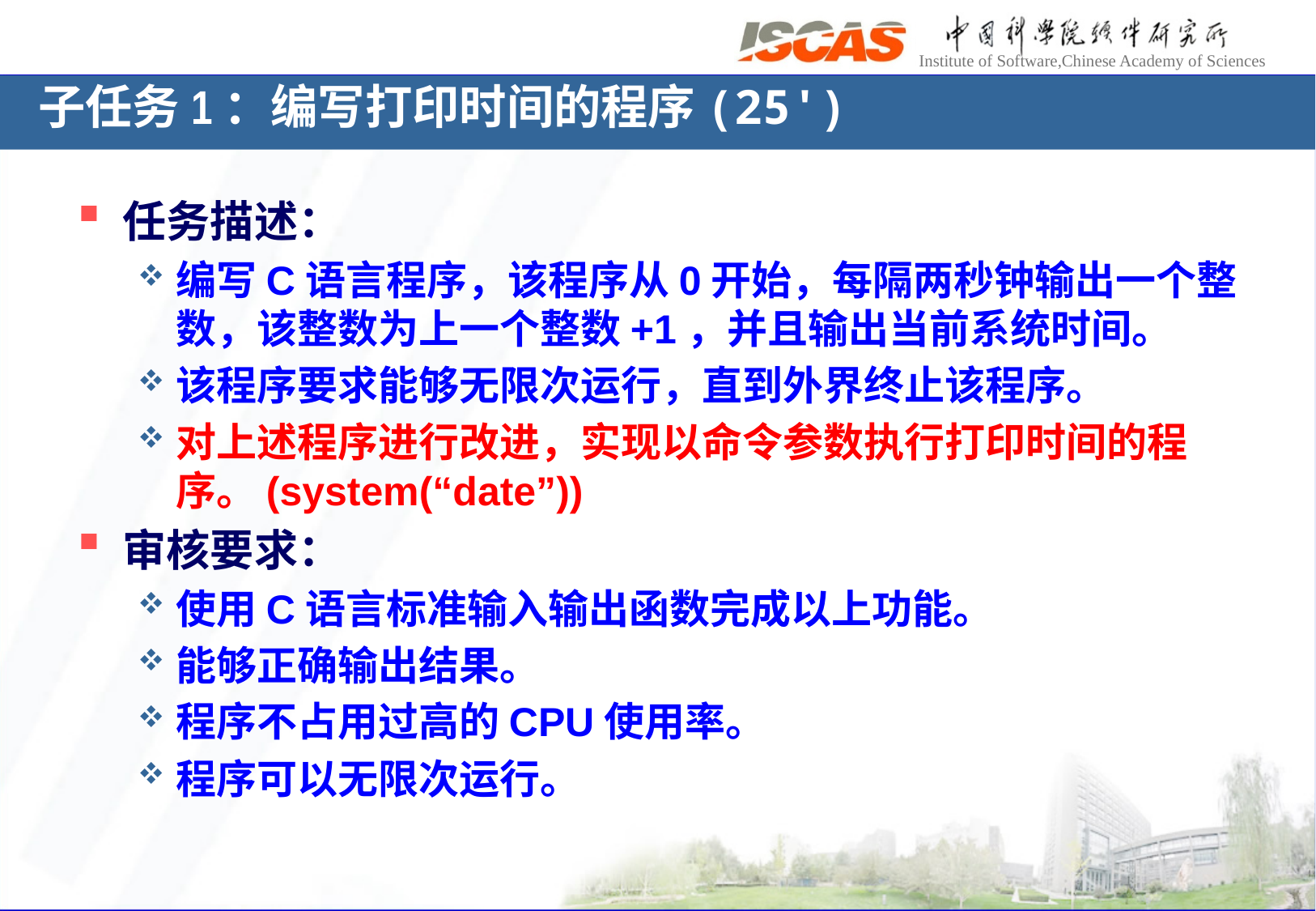

# 子任务1：编写打印时间的程序(25')
任务描述：
编写C语言程序，该程序从0开始，每隔两秒钟输出一个整数，该整数为上一个整数+1，并且输出当前系统时间。
该程序要求能够无限次运行，直到外界终止该程序。
对上述程序进行改进，实现以命令参数执行打印时间的程序。(system(“date”))
审核要求：
使用C语言标准输入输出函数完成以上功能。
能够正确输出结果。
程序不占用过高的CPU使用率。
程序可以无限次运行。